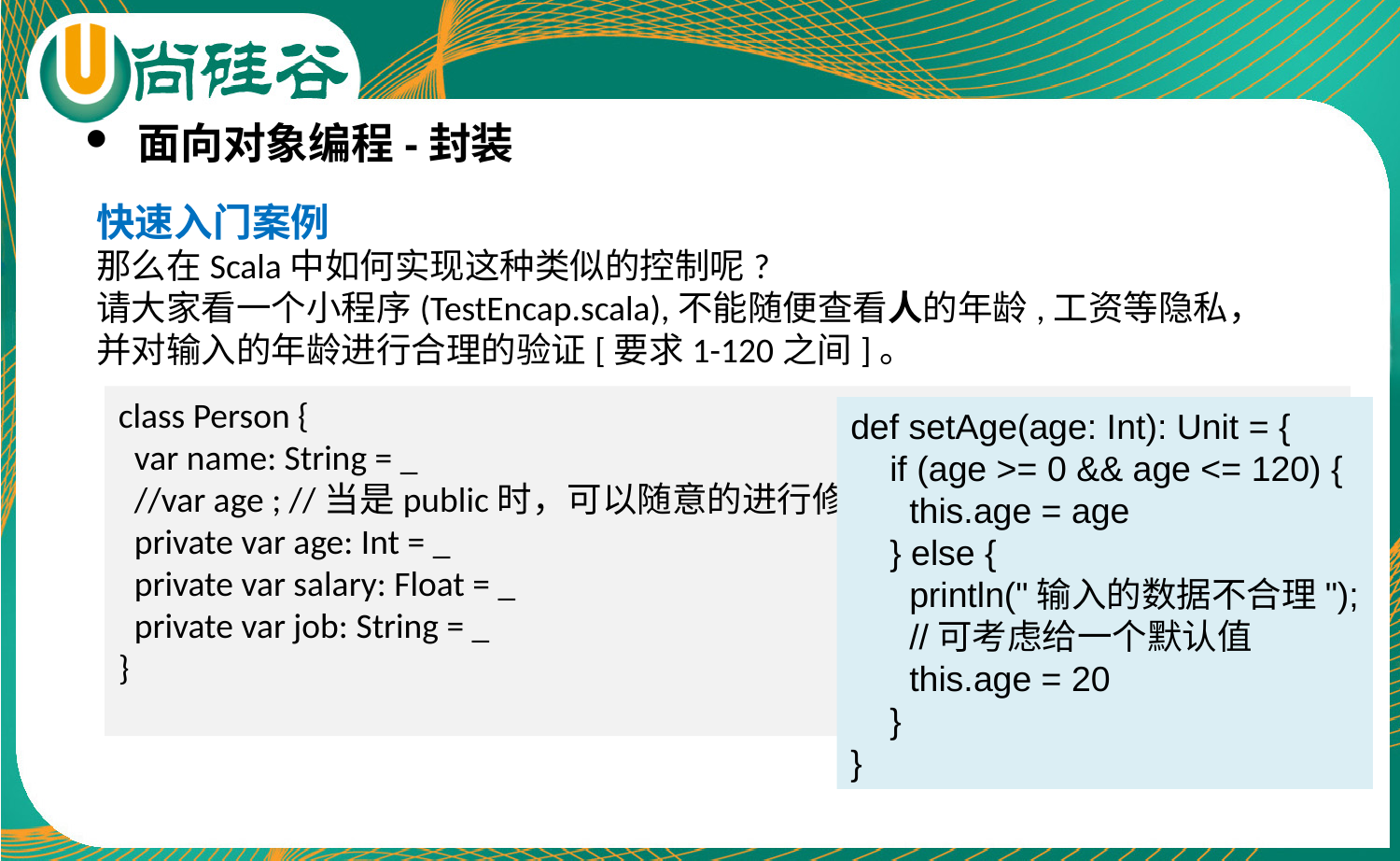

面向对象编程-封装

快速入门案例
那么在Scala中如何实现这种类似的控制呢?
请大家看一个小程序(TestEncap.scala),不能随便查看人的年龄,工资等隐私，并对输入的年龄进行合理的验证[要求1-120之间]。

class Person {
  var name: String = _
  //var age ; //当是public时，可以随意的进行修改，不安全
  private var age: Int = _
  private var salary: Float = _
  private var job: String = _
}

def setAge(age: Int): Unit = {
    if (age >= 0 && age <= 120) {
      this.age = age
    } else {
      println("输入的数据不合理");
      //可考虑给一个默认值
      this.age = 20
    }
}